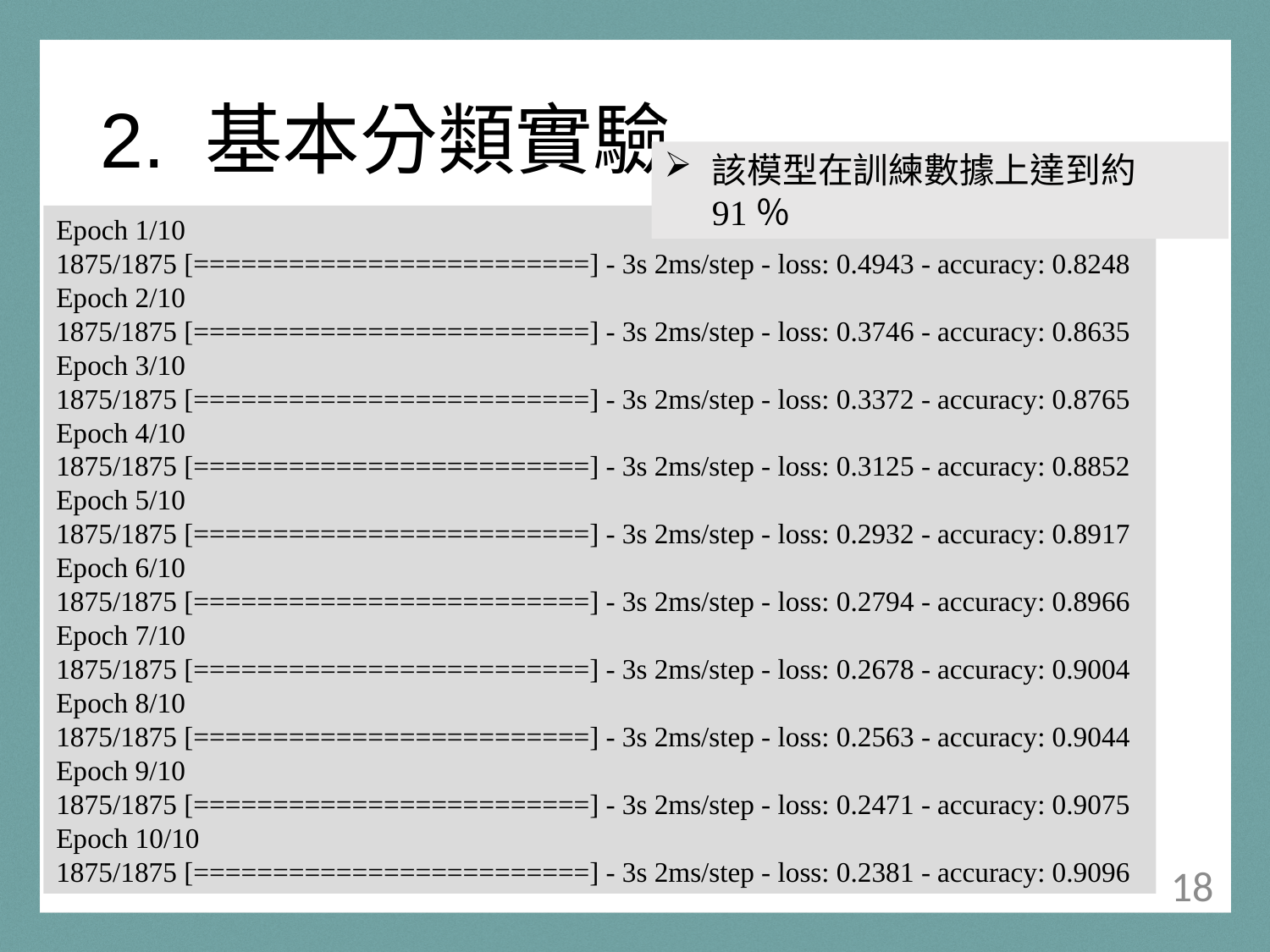

# 2. 基本分類實驗
該模型在訓練數據上達到約91％
Epoch 1/10
1875/1875 [=========================] - 3s 2ms/step - loss: 0.4943 - accuracy: 0.8248
Epoch 2/10
1875/1875 [=========================] - 3s 2ms/step - loss: 0.3746 - accuracy: 0.8635
Epoch 3/10
1875/1875 [=========================] - 3s 2ms/step - loss: 0.3372 - accuracy: 0.8765
Epoch 4/10
1875/1875 [=========================] - 3s 2ms/step - loss: 0.3125 - accuracy: 0.8852
Epoch 5/10
1875/1875 [=========================] - 3s 2ms/step - loss: 0.2932 - accuracy: 0.8917
Epoch 6/10
1875/1875 [=========================] - 3s 2ms/step - loss: 0.2794 - accuracy: 0.8966
Epoch 7/10
1875/1875 [=========================] - 3s 2ms/step - loss: 0.2678 - accuracy: 0.9004
Epoch 8/10
1875/1875 [=========================] - 3s 2ms/step - loss: 0.2563 - accuracy: 0.9044
Epoch 9/10
1875/1875 [=========================] - 3s 2ms/step - loss: 0.2471 - accuracy: 0.9075
Epoch 10/10
1875/1875 [=========================] - 3s 2ms/step - loss: 0.2381 - accuracy: 0.9096
18